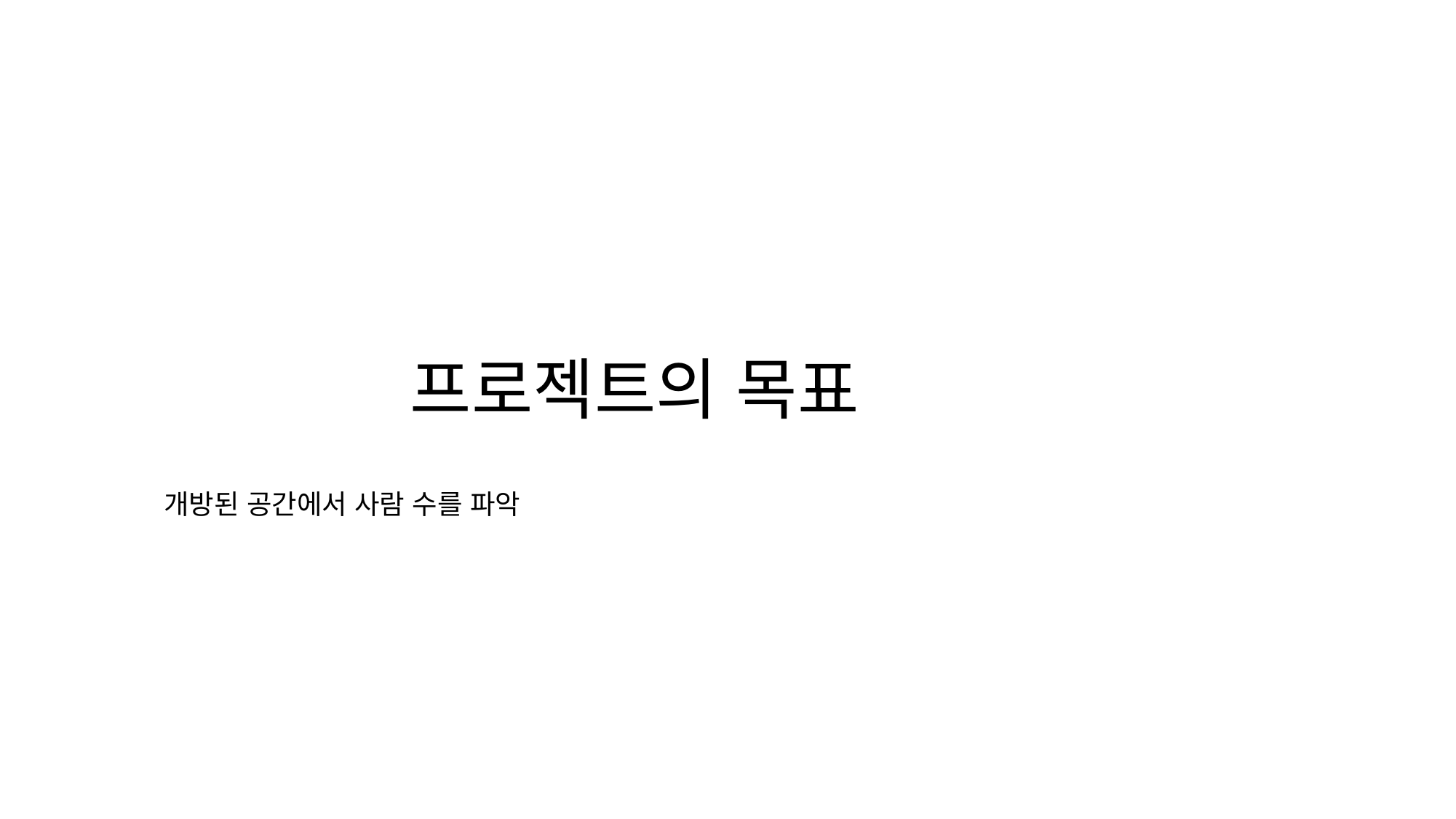

프로젝트의 목표
개방된 공간에서 사람 수를 파악